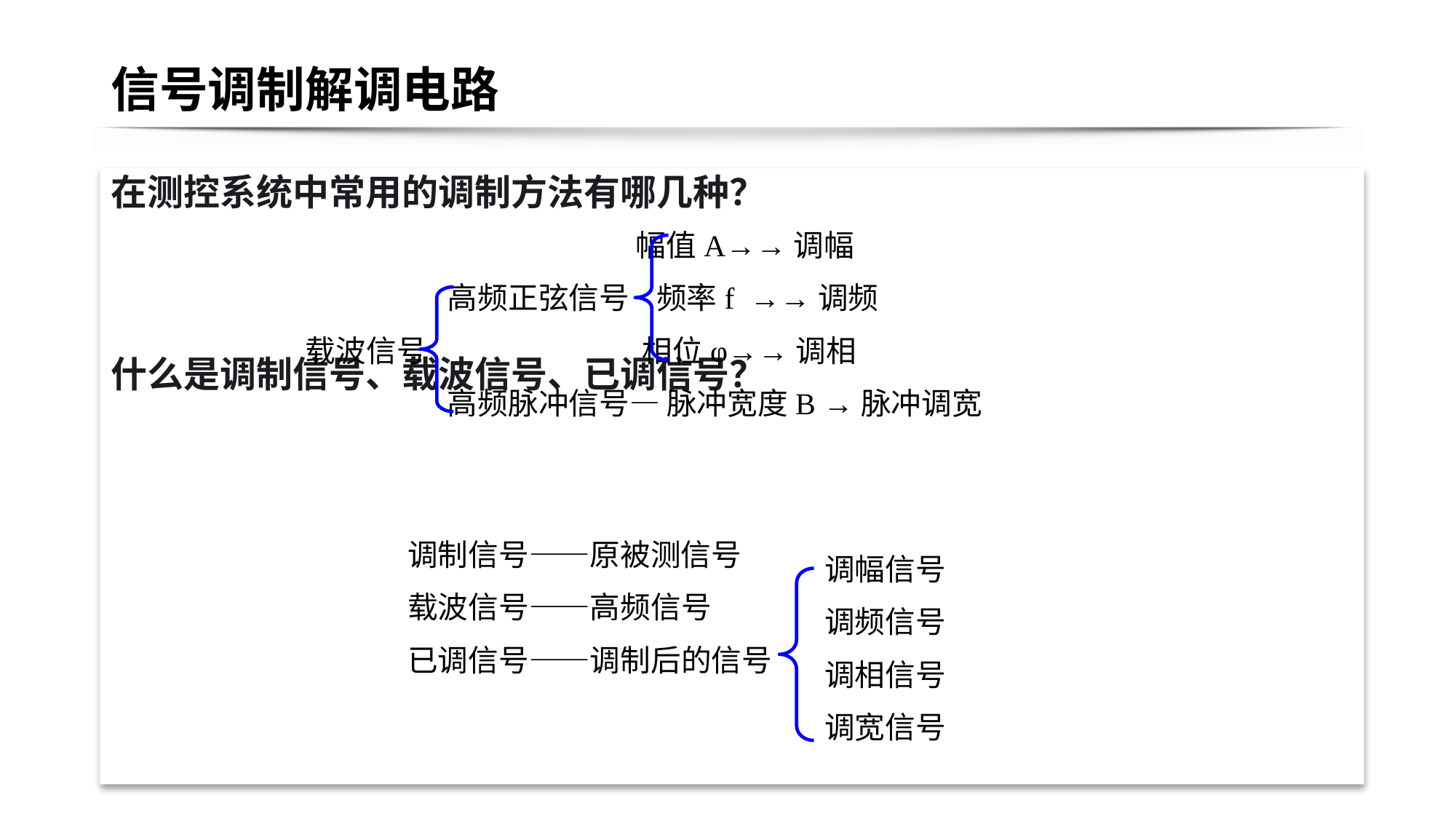

# 信号调制解调电路
在测控系统中常用的调制方法有哪几种？

什么是调制信号、载波信号、已调信号？

                                                幅值A→→调幅
                    高频正弦信号    频率f  →→调频
载波信号                                相位φ→→调相
                    高频脉冲信号— 脉冲宽度B →脉冲调宽

调制信号——原被测信号
载波信号——高频信号
已调信号——调制后的信号
调幅信号
调频信号
调相信号
调宽信号